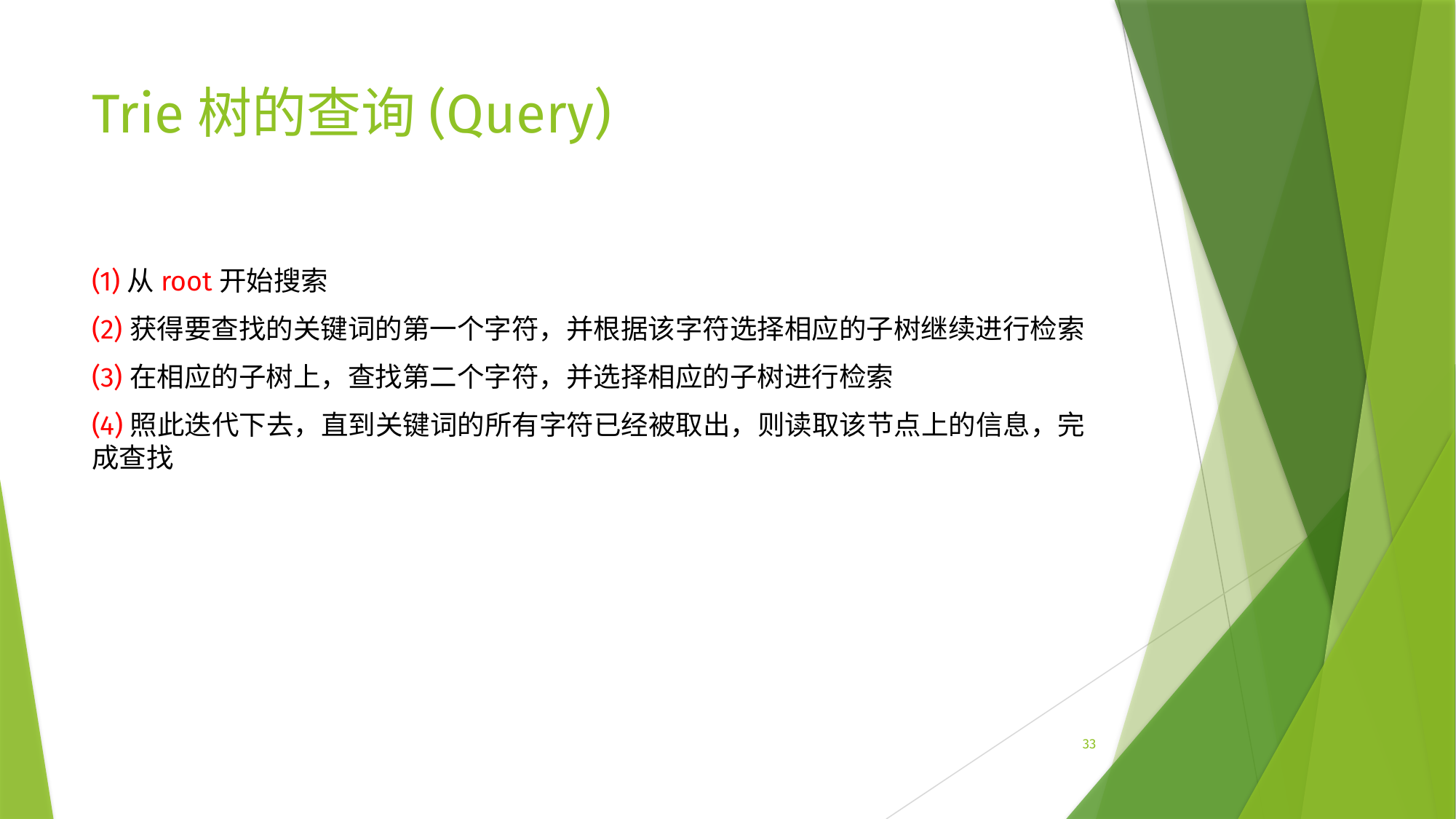

# Trie树的查询(Query)
(1)从root开始搜索
(2)获得要查找的关键词的第一个字符，并根据该字符选择相应的子树继续进行检索
(3)在相应的子树上，查找第二个字符，并选择相应的子树进行检索
(4)照此迭代下去，直到关键词的所有字符已经被取出，则读取该节点上的信息，完成查找

33